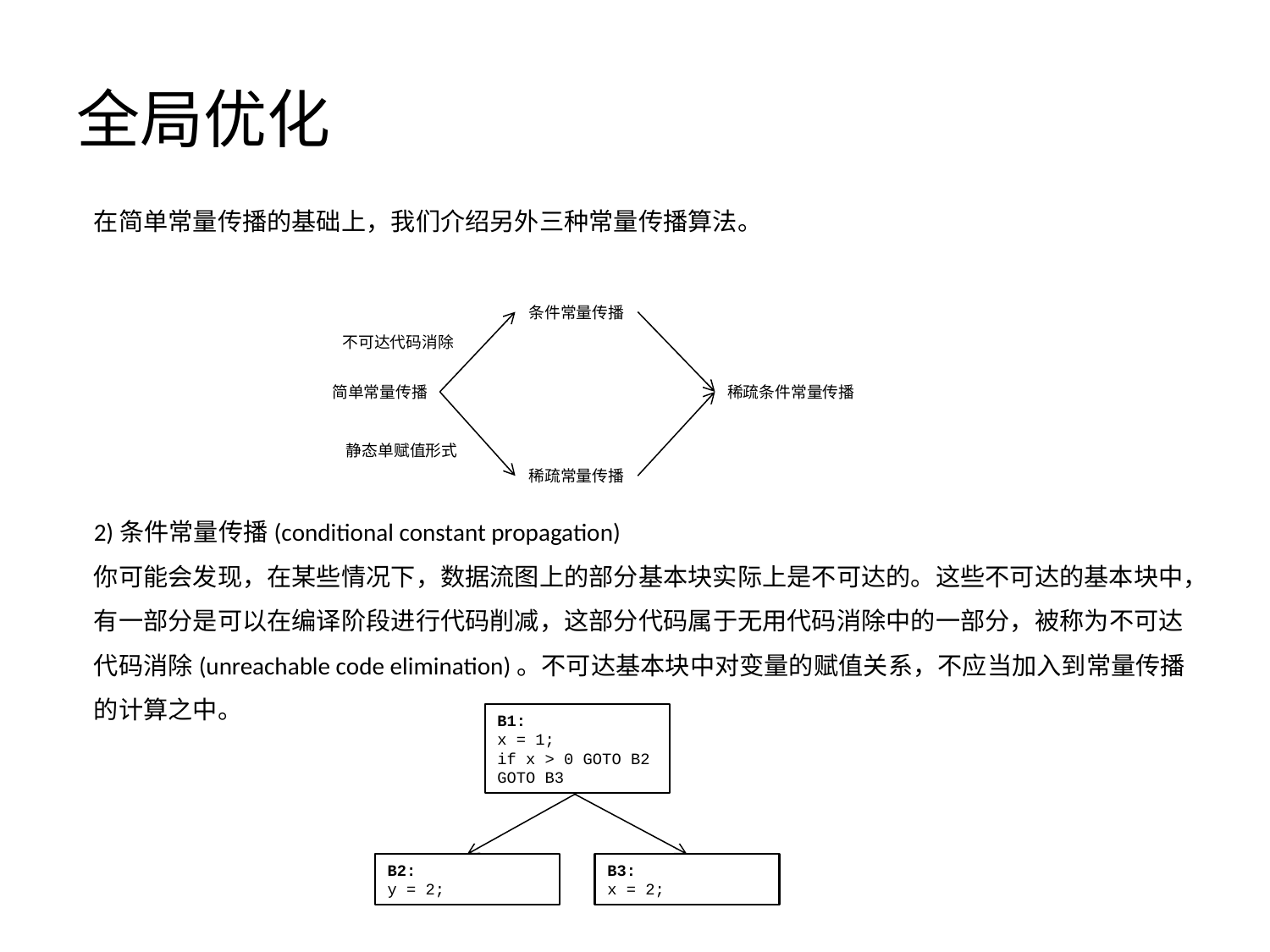

# 全局优化

在简单常量传播的基础上，我们介绍另外三种常量传播算法。

2)条件常量传播(conditional constant propagation)
你可能会发现，在某些情况下，数据流图上的部分基本块实际上是不可达的。这些不可达的基本块中，有一部分是可以在编译阶段进行代码削减，这部分代码属于无用代码消除中的一部分，被称为不可达代码消除(unreachable code elimination)。不可达基本块中对变量的赋值关系，不应当加入到常量传播的计算之中。

条件常量传播
不可达代码消除
简单常量传播
稀疏条件常量传播
静态单赋值形式
稀疏常量传播
B1:
x = 1;
if x > 0 GOTO B2
GOTO B3
B2:
y = 2;
B3:
x = 2;